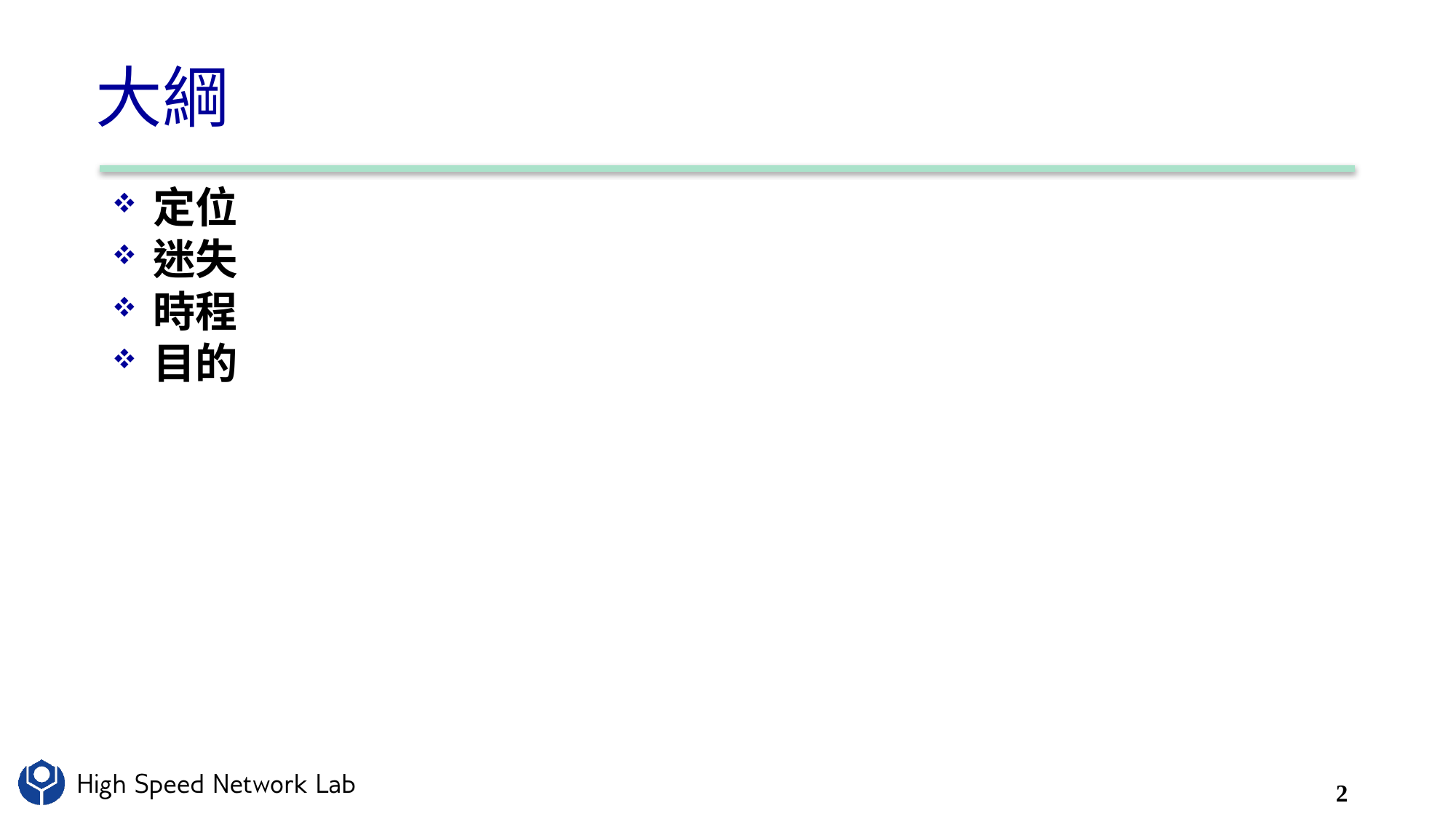

# 大綱
定位
迷失
時程
目的

2